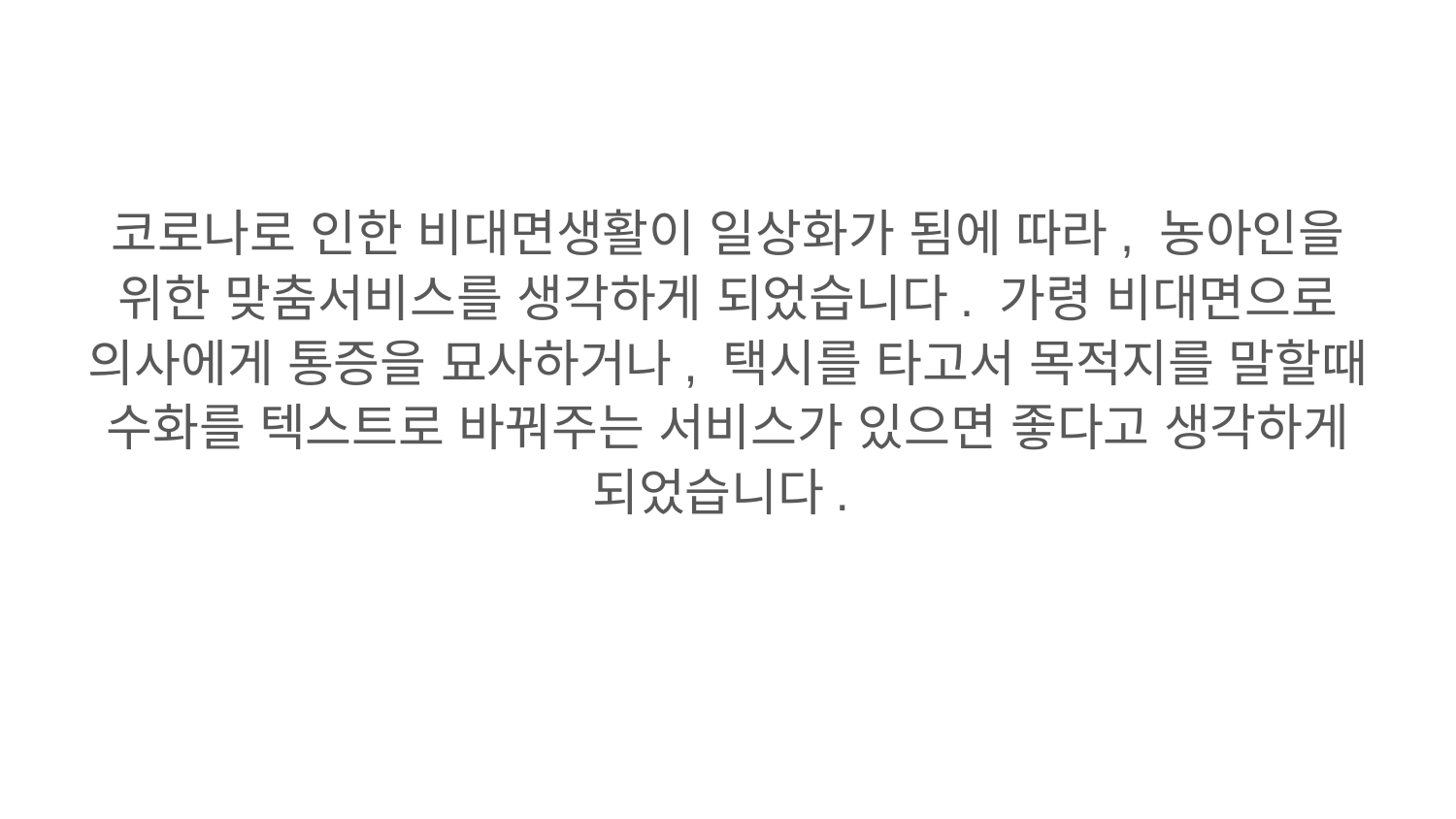

#
코로나로 인한 비대면생활이 일상화가 됨에 따라, 농아인을 위한 맞춤서비스를 생각하게 되었습니다. 가령 비대면으로 의사에게 통증을 묘사하거나, 택시를 타고서 목적지를 말할때 수화를 텍스트로 바꿔주는 서비스가 있으면 좋다고 생각하게 되었습니다.